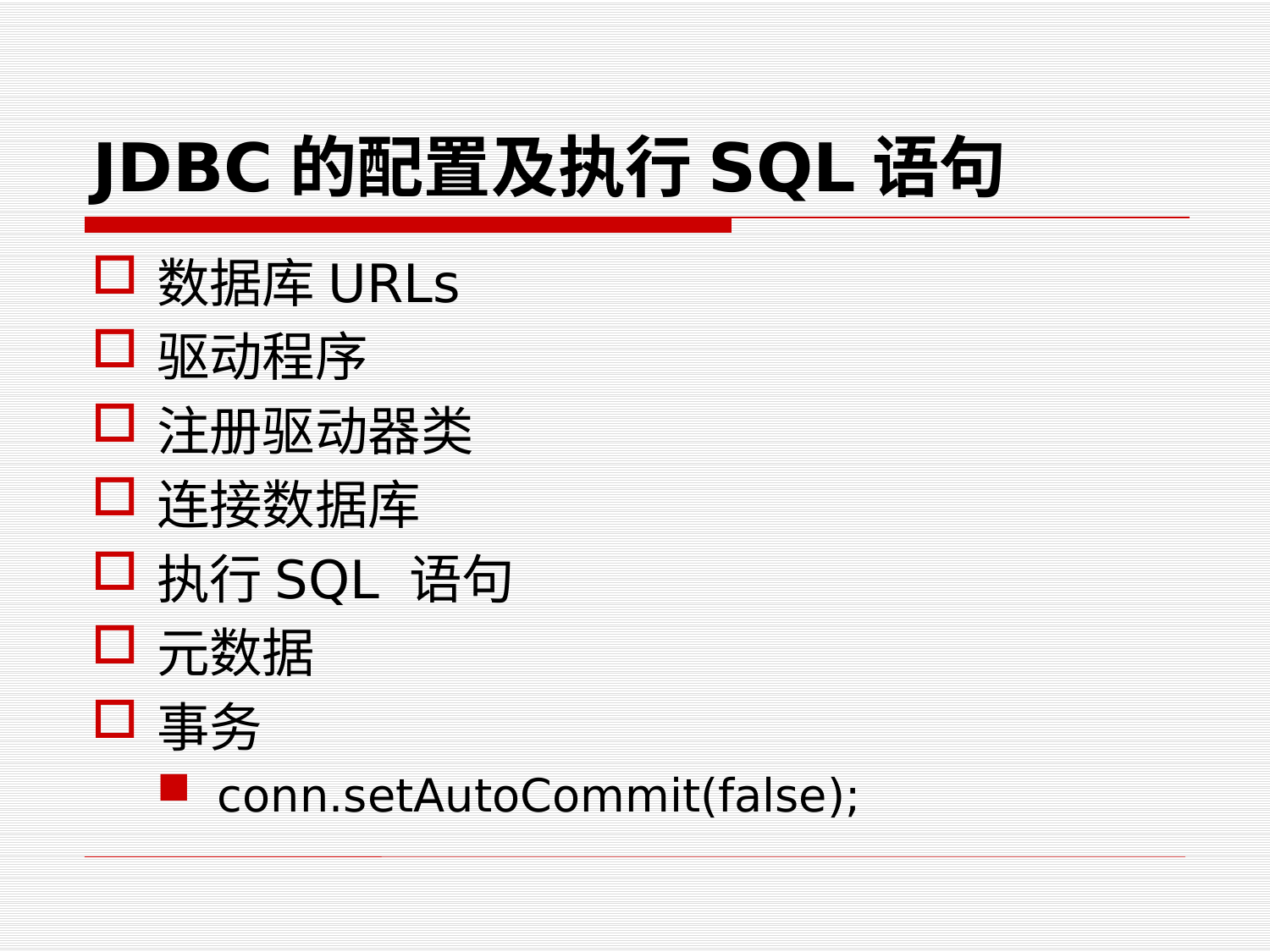

# JDBC的配置及执行SQL语句
数据库URLs
驱动程序
注册驱动器类
连接数据库
执行SQL 语句
元数据
事务
conn.setAutoCommit(false);